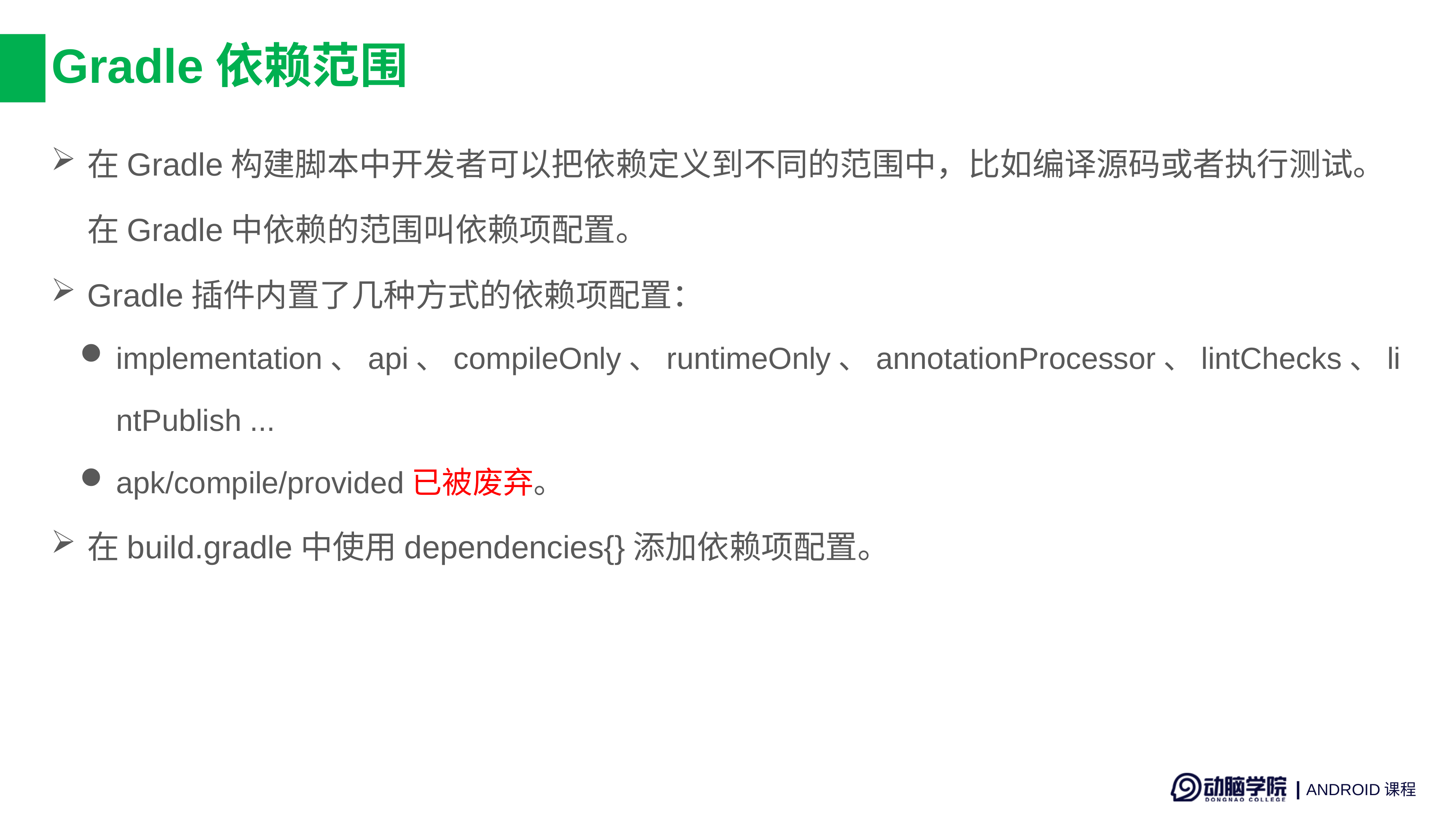

# Gradle依赖范围
在Gradle构建脚本中开发者可以把依赖定义到不同的范围中，比如编译源码或者执行测试。在Gradle中依赖的范围叫依赖项配置。
Gradle插件内置了几种方式的依赖项配置：
implementation、api、compileOnly、runtimeOnly、annotationProcessor、lintChecks、lintPublish ...
apk/compile/provided已被废弃。
在build.gradle中使用dependencies{}添加依赖项配置。